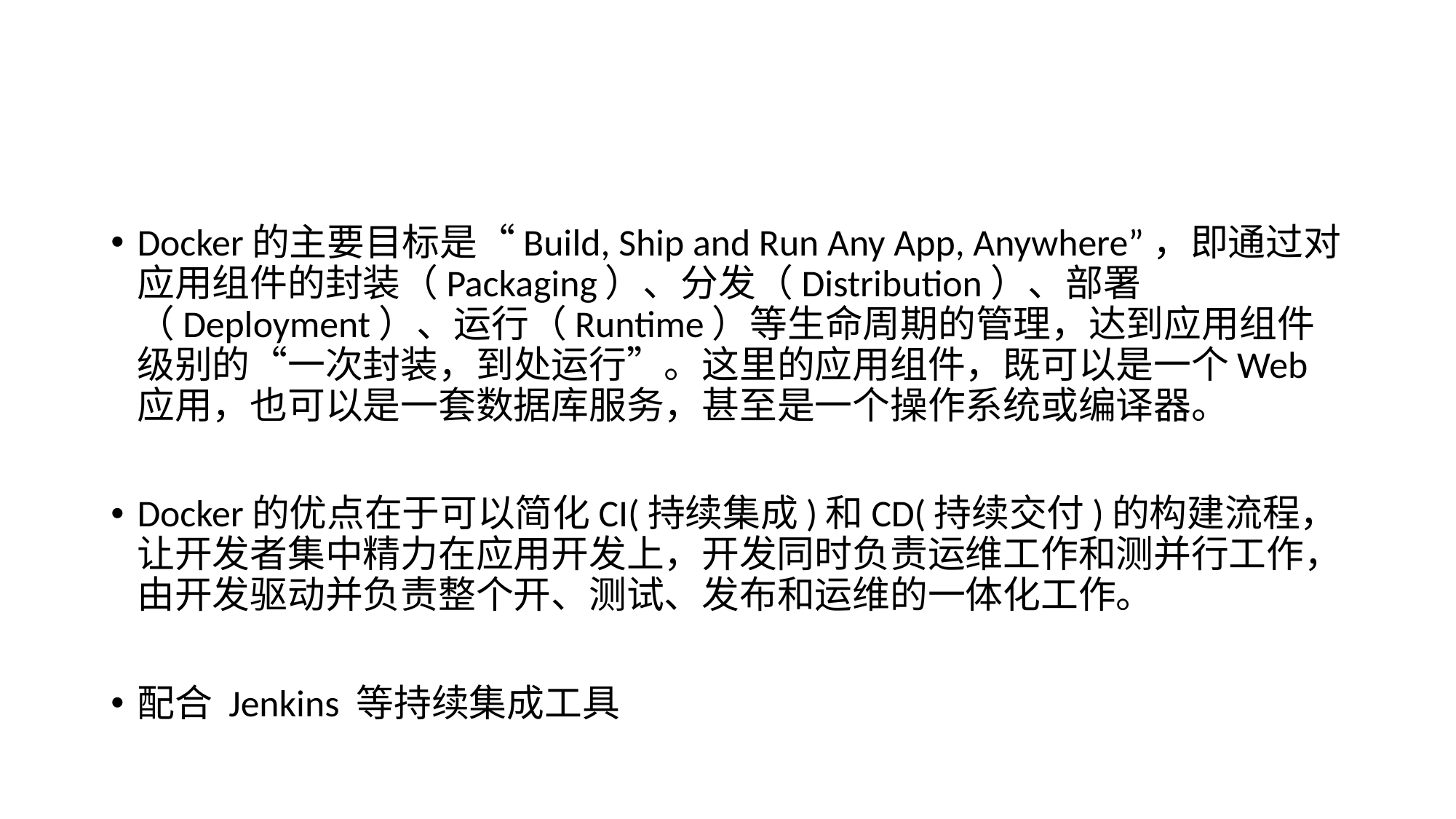

#
Docker的主要目标是“Build, Ship and Run Any App, Anywhere”，即通过对应用组件的封装（Packaging）、分发（Distribution）、部署（Deployment）、运行（Runtime）等生命周期的管理，达到应用组件级别的“一次封装，到处运行”。这里的应用组件，既可以是一个Web应用，也可以是一套数据库服务，甚至是一个操作系统或编译器。

Docker的优点在于可以简化CI(持续集成)和CD(持续交付)的构建流程，让开发者集中精力在应用开发上，开发同时负责运维工作和测并行工作，由开发驱动并负责整个开、测试、发布和运维的一体化工作。

配合 Jenkins 等持续集成工具